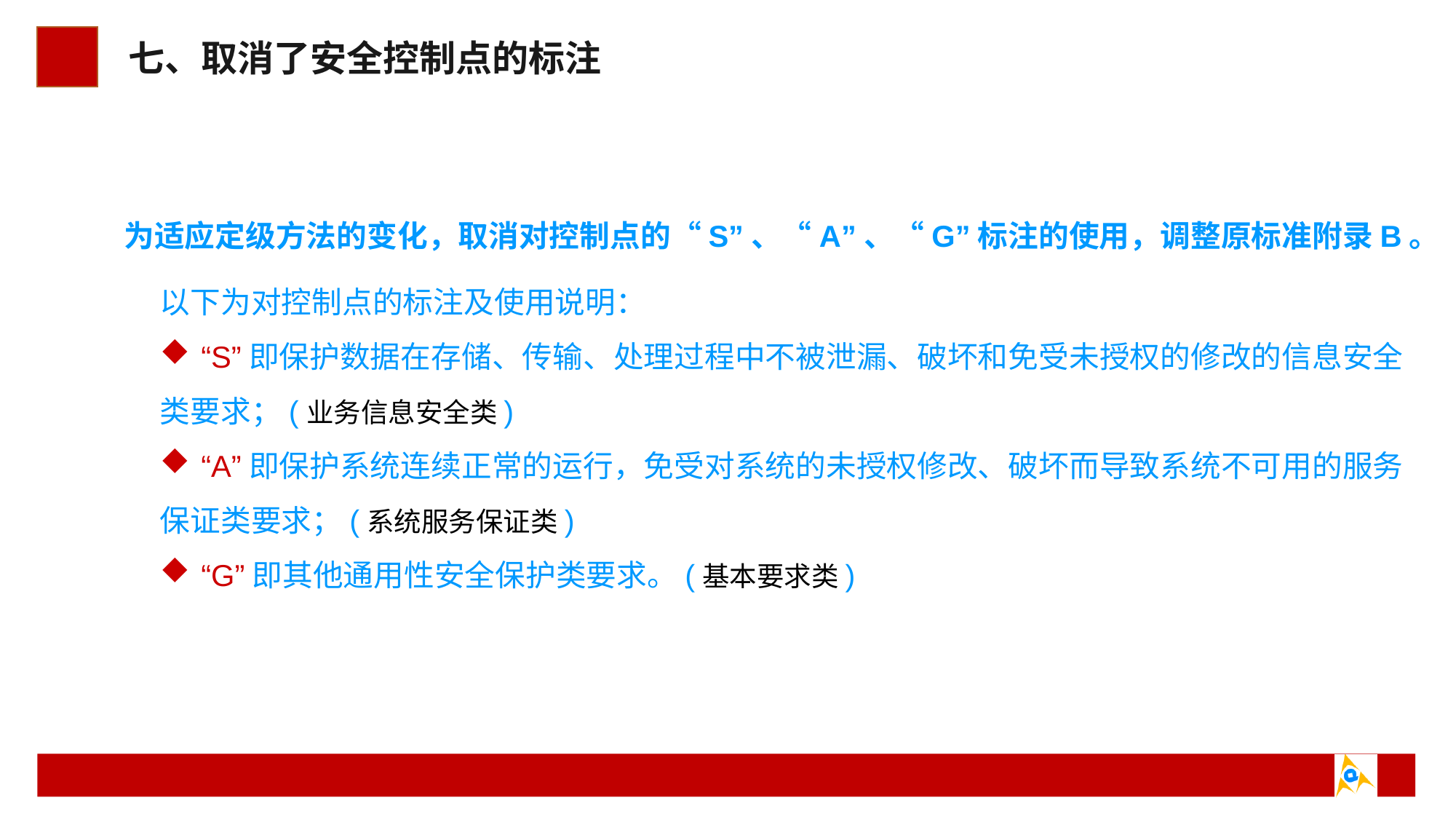

# 七、取消了安全控制点的标注
为适应定级方法的变化，取消对控制点的“S”、“A”、“G”标注的使用，调整原标准附录B。
以下为对控制点的标注及使用说明：
“S”即保护数据在存储、传输、处理过程中不被泄漏、破坏和免受未授权的修改的信息安全
类要求；(业务信息安全类)
“A”即保护系统连续正常的运行，免受对系统的未授权修改、破坏而导致系统不可用的服务
保证类要求；(系统服务保证类)
“G”即其他通用性安全保护类要求。(基本要求类)